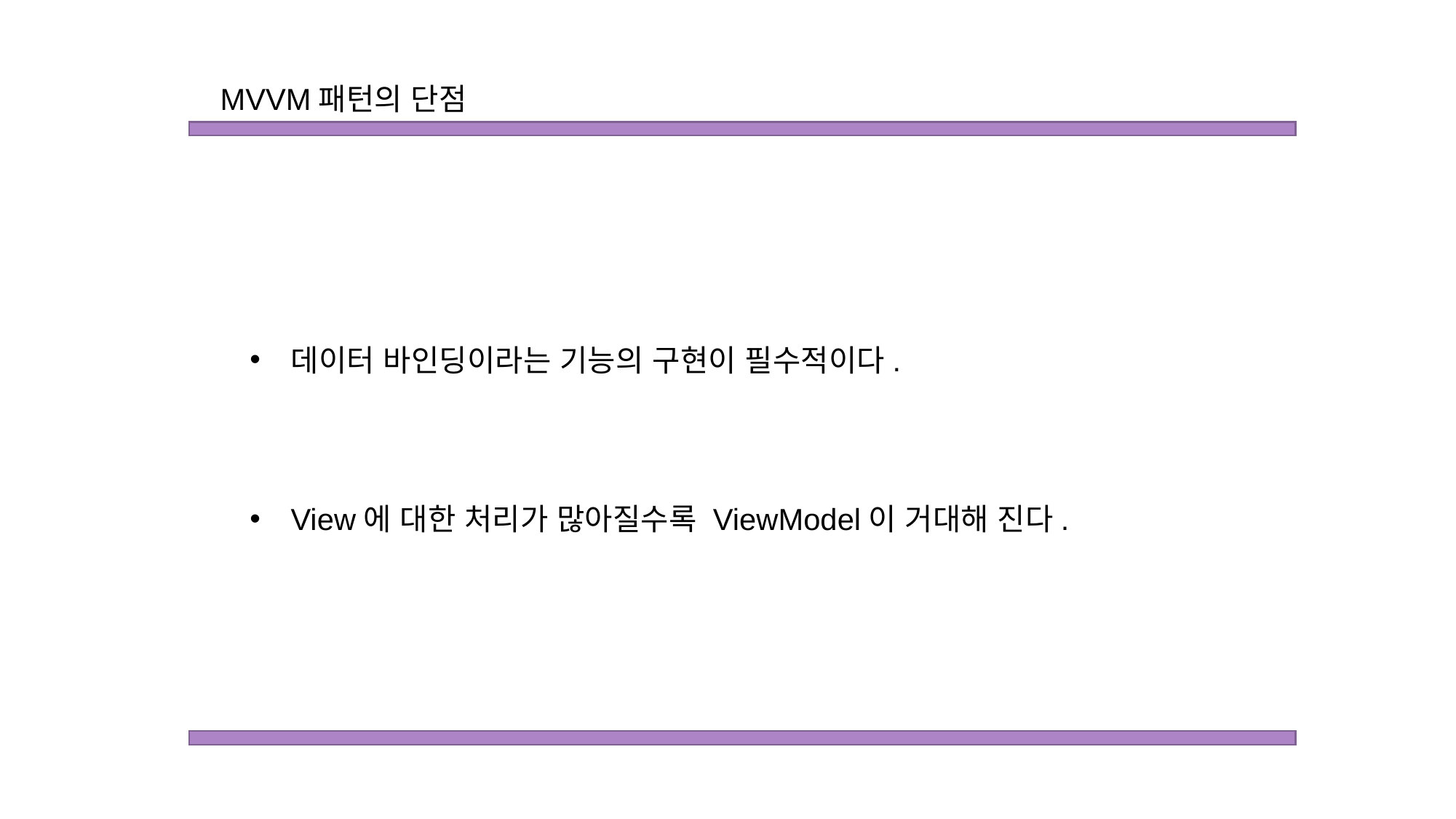

MVVM패턴의 단점

데이터 바인딩이라는 기능의 구현이 필수적이다.
View에 대한 처리가 많아질수록 ViewModel이 거대해 진다.